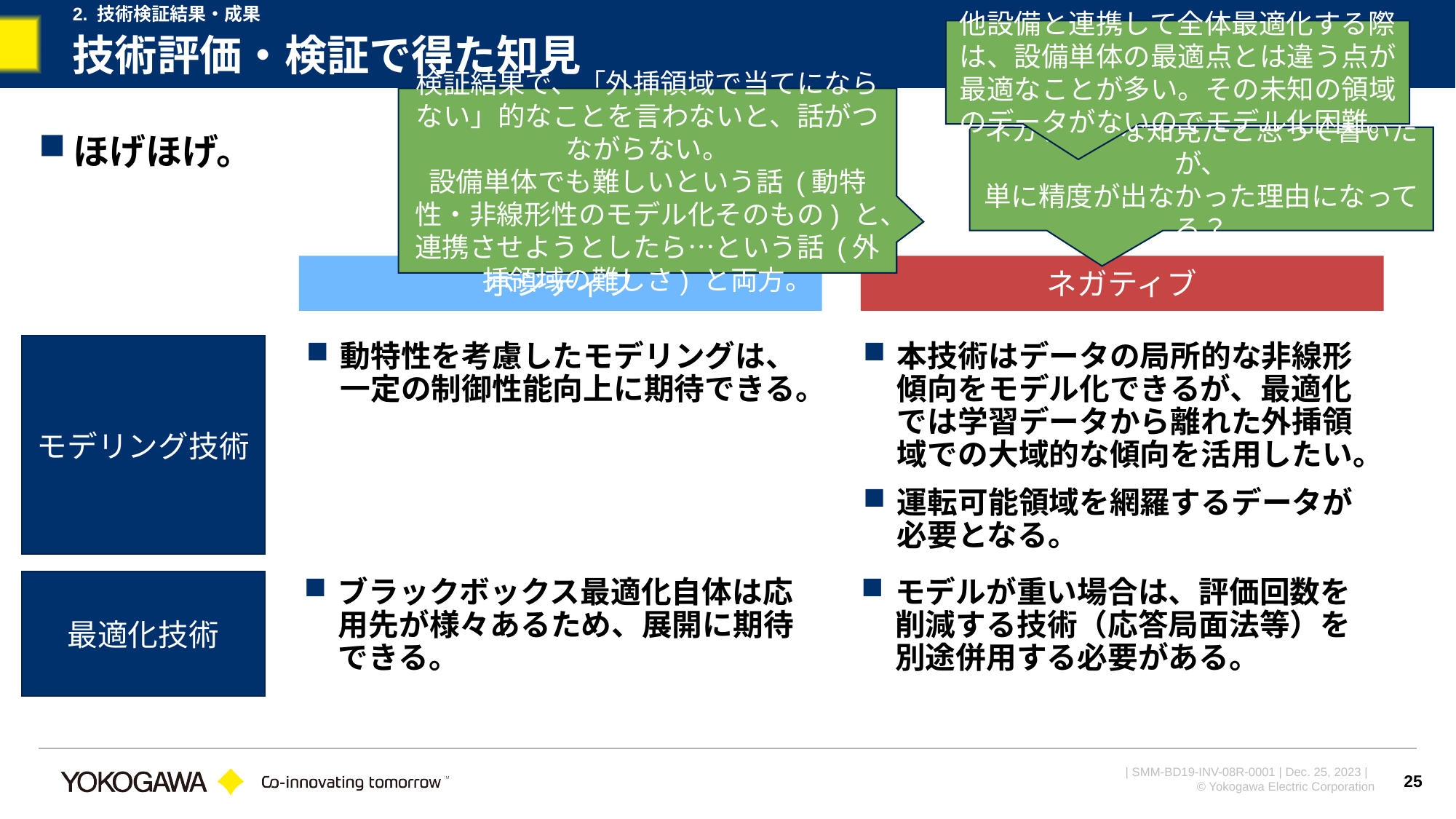

2. 技術検証結果・成果
他設備と連携して全体最適化する際は、設備単体の最適点とは違う点が最適なことが多い。その未知の領域のデータがないのでモデル化困難。
# 技術評価・検証で得た知見
検証結果で、「外挿領域で当てにならない」的なことを言わないと、話がつながらない。
設備単体でも難しいという話 (動特性・非線形性のモデル化そのもの) と、連携させようとしたら…という話 (外挿領域の難しさ) と両方。
ネガティブな知見だと思って書いたが、
単に精度が出なかった理由になってる？
ほげほげ。
ポジティブ
ネガティブ
モデリング技術
動特性を考慮したモデリングは、一定の制御性能向上に期待できる。
本技術はデータの局所的な非線形傾向をモデル化できるが、最適化では学習データから離れた外挿領域での大域的な傾向を活用したい。
運転可能領域を網羅するデータが必要となる。
最適化技術
ブラックボックス最適化自体は応用先が様々あるため、展開に期待できる。
モデルが重い場合は、評価回数を削減する技術（応答局面法等）を別途併用する必要がある。
25